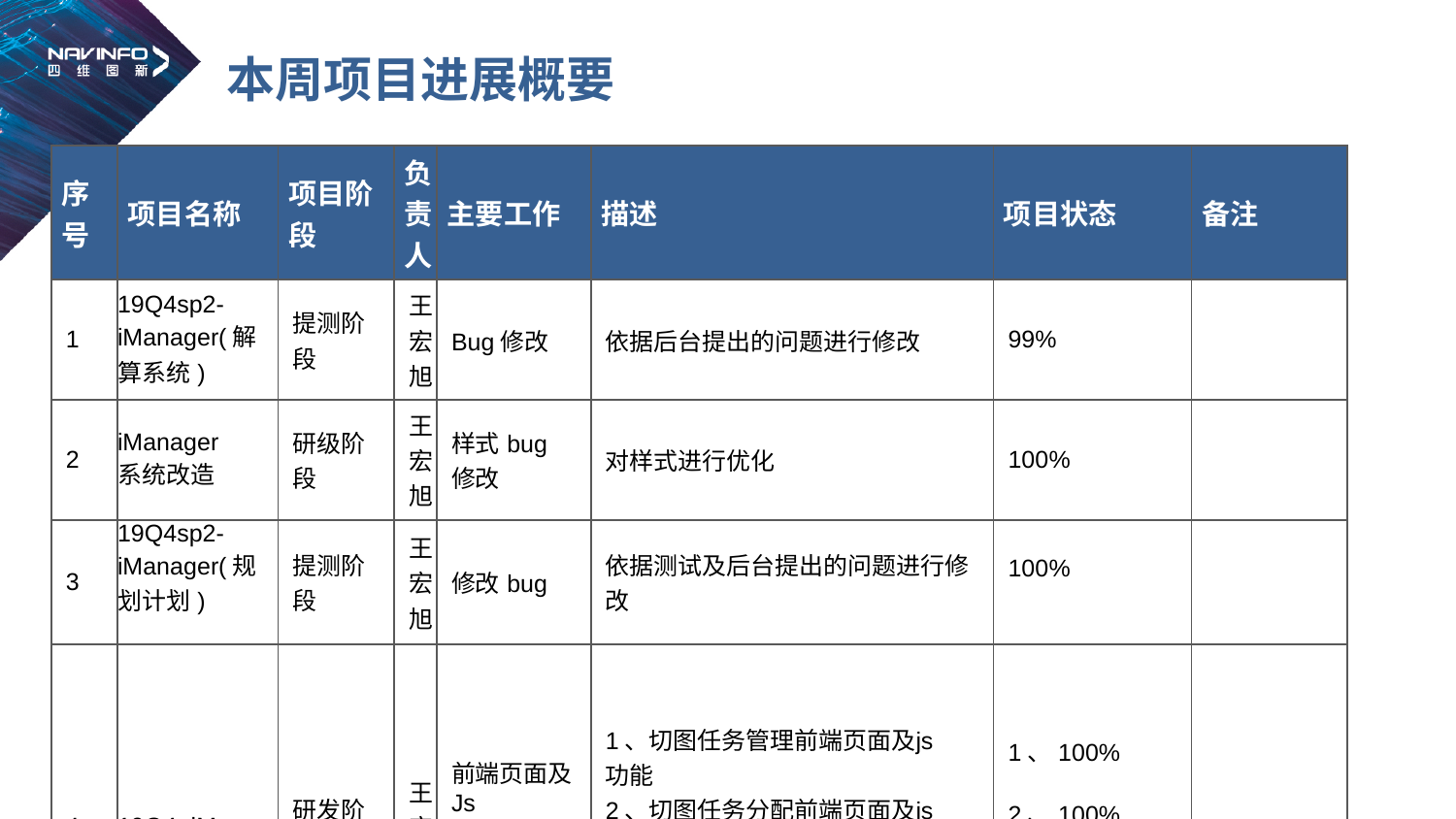

# 本周项目进展概要
| 序号 | 项目名称 | 项目阶段 | 负责人 | 主要工作 | 描述 | 项目状态 | 备注 |
| --- | --- | --- | --- | --- | --- | --- | --- |
| 1 | 19Q4sp2-iManager(解算系统) | 提测阶段 | 王宏旭 | Bug修改 | 依据后台提出的问题进行修改 | 99% |  |
| 2 | iManager系统改造 | 研级阶段 | 王宏旭 | 样式bug修改 | 对样式进行优化 | 100% |  |
| 3 | 19Q4sp2-iManager(规划计划) | 提测阶段 | 王宏旭 | 修改bug | 依据测试及后台提出的问题进行修改 | 100% |  |
| 4 | 19Q4+iManager | 研发阶段 | 王宏旭 | 前端页面及Js | 1、切图任务管理前端页面及js功能 2、切图任务分配前端页面及js功能   3、待办切图任务前端完善js功能及前后端联调 | 1、100% 2、100% 3、20% |  |